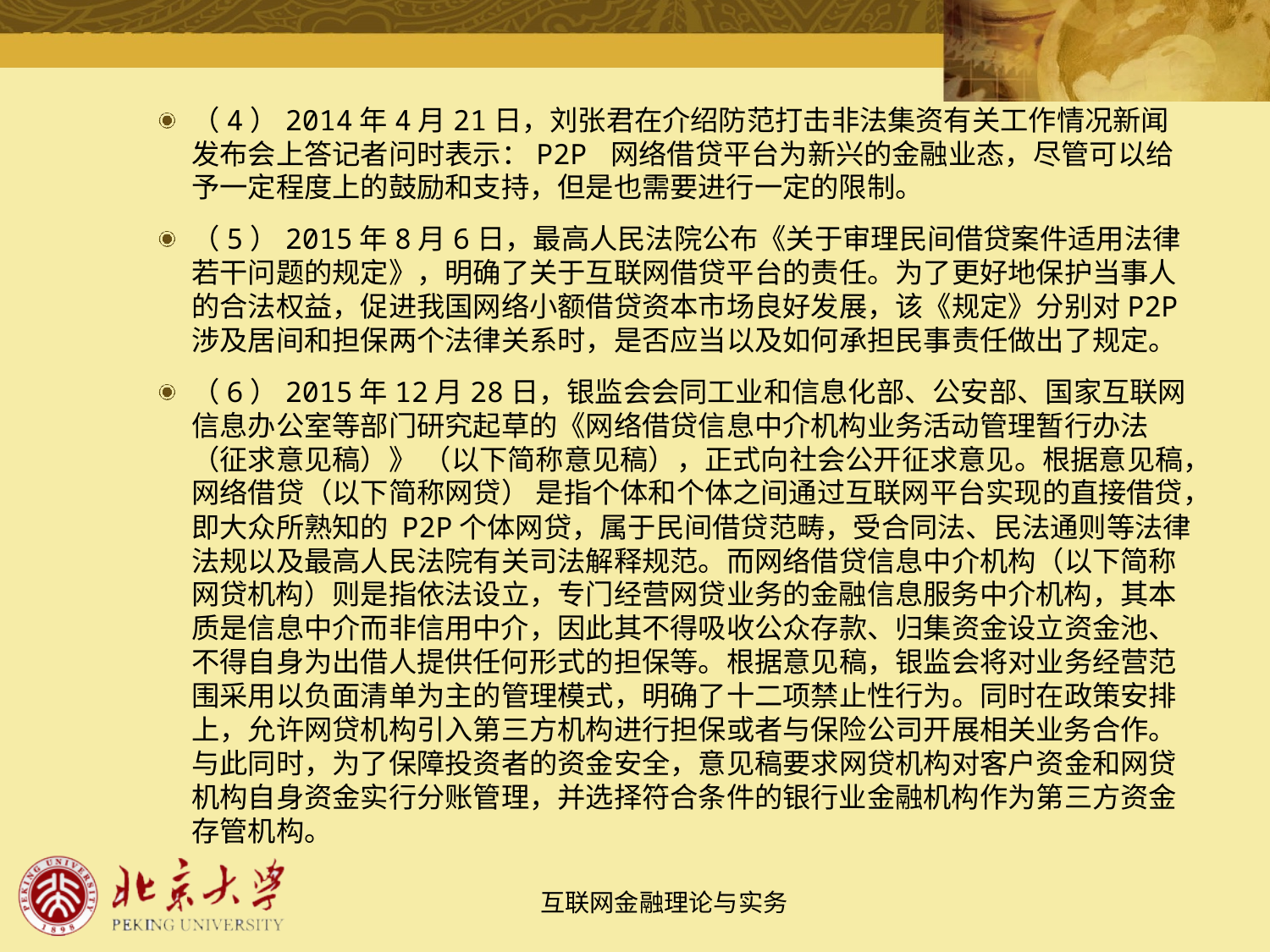

（4）2014年4月21日，刘张君在介绍防范打击非法集资有关工作情况新闻发布会上答记者问时表示：P2P 网络借贷平台为新兴的金融业态，尽管可以给予一定程度上的鼓励和支持，但是也需要进行一定的限制。
（5）2015年8月6日，最高人民法院公布《关于审理民间借贷案件适用法律若干问题的规定》，明确了关于互联网借贷平台的责任。为了更好地保护当事人的合法权益，促进我国网络小额借贷资本市场良好发展，该《规定》分别对P2P 涉及居间和担保两个法律关系时，是否应当以及如何承担民事责任做出了规定。
（6）2015年12月28日，银监会会同工业和信息化部、公安部、国家互联网信息办公室等部门研究起草的《网络借贷信息中介机构业务活动管理暂行办法（征求意见稿）》 （以下简称意见稿），正式向社会公开征求意见。根据意见稿，网络借贷（以下简称网贷） 是指个体和个体之间通过互联网平台实现的直接借贷，即大众所熟知的 P2P个体网贷，属于民间借贷范畴，受合同法、民法通则等法律法规以及最高人民法院有关司法解释规范。而网络借贷信息中介机构（以下简称网贷机构）则是指依法设立，专门经营网贷业务的金融信息服务中介机构，其本质是信息中介而非信用中介，因此其不得吸收公众存款、归集资金设立资金池、不得自身为出借人提供任何形式的担保等。根据意见稿，银监会将对业务经营范围采用以负面清单为主的管理模式，明确了十二项禁止性行为。同时在政策安排上，允许网贷机构引入第三方机构进行担保或者与保险公司开展相关业务合作。与此同时，为了保障投资者的资金安全，意见稿要求网贷机构对客户资金和网贷机构自身资金实行分账管理，并选择符合条件的银行业金融机构作为第三方资金存管机构。